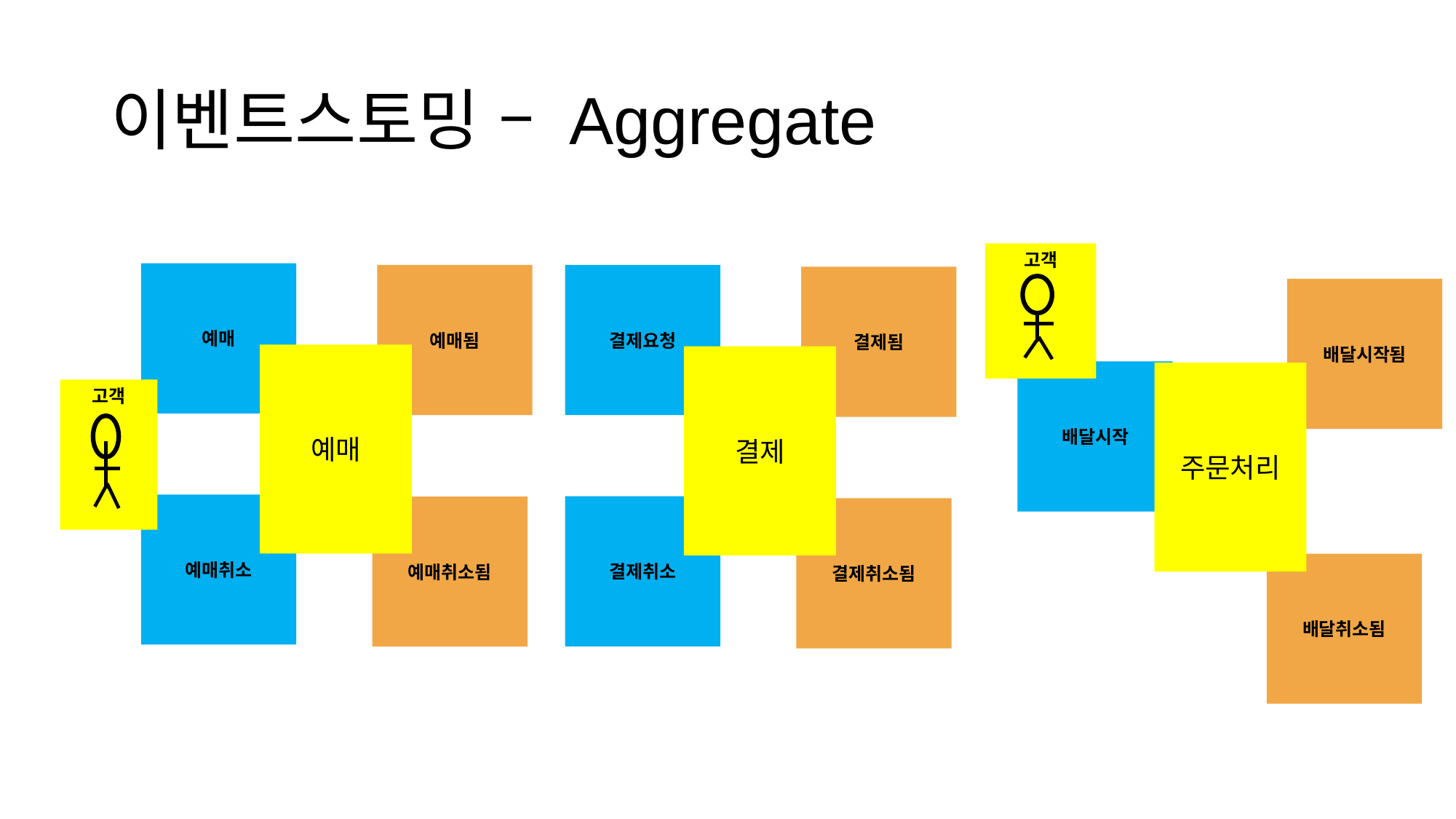

# 이벤트스토밍 – Aggregate
고객

예매
예매됨
결제요청
결제됨
배달시작됨
예매
결제
배달시작
주문처리
고객

예매취소
결제취소
예매취소됨
결제취소됨
배달취소됨